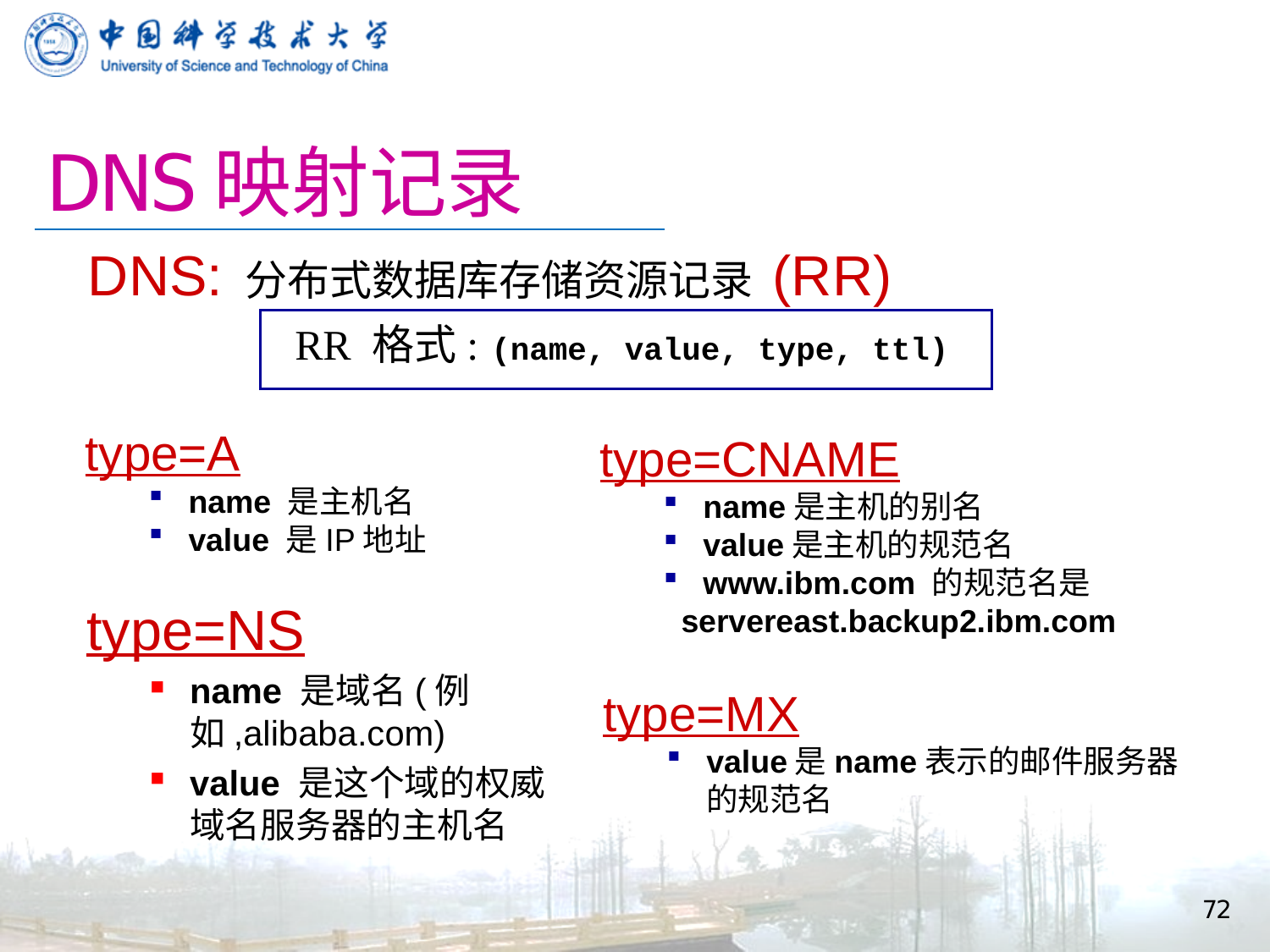

# DNS映射记录
DNS: 分布式数据库存储资源记录 (RR)

RR 格式: (name, value, type, ttl)
type=A
name 是主机名
value 是IP地址

type=CNAME
name是主机的别名
value是主机的规范名
www.ibm.com 的规范名是
  servereast.backup2.ibm.com

type=NS
name 是域名(例如,alibaba.com)
value 是这个域的权威域名服务器的主机名
type=MX
value是name表示的邮件服务器的规范名

72